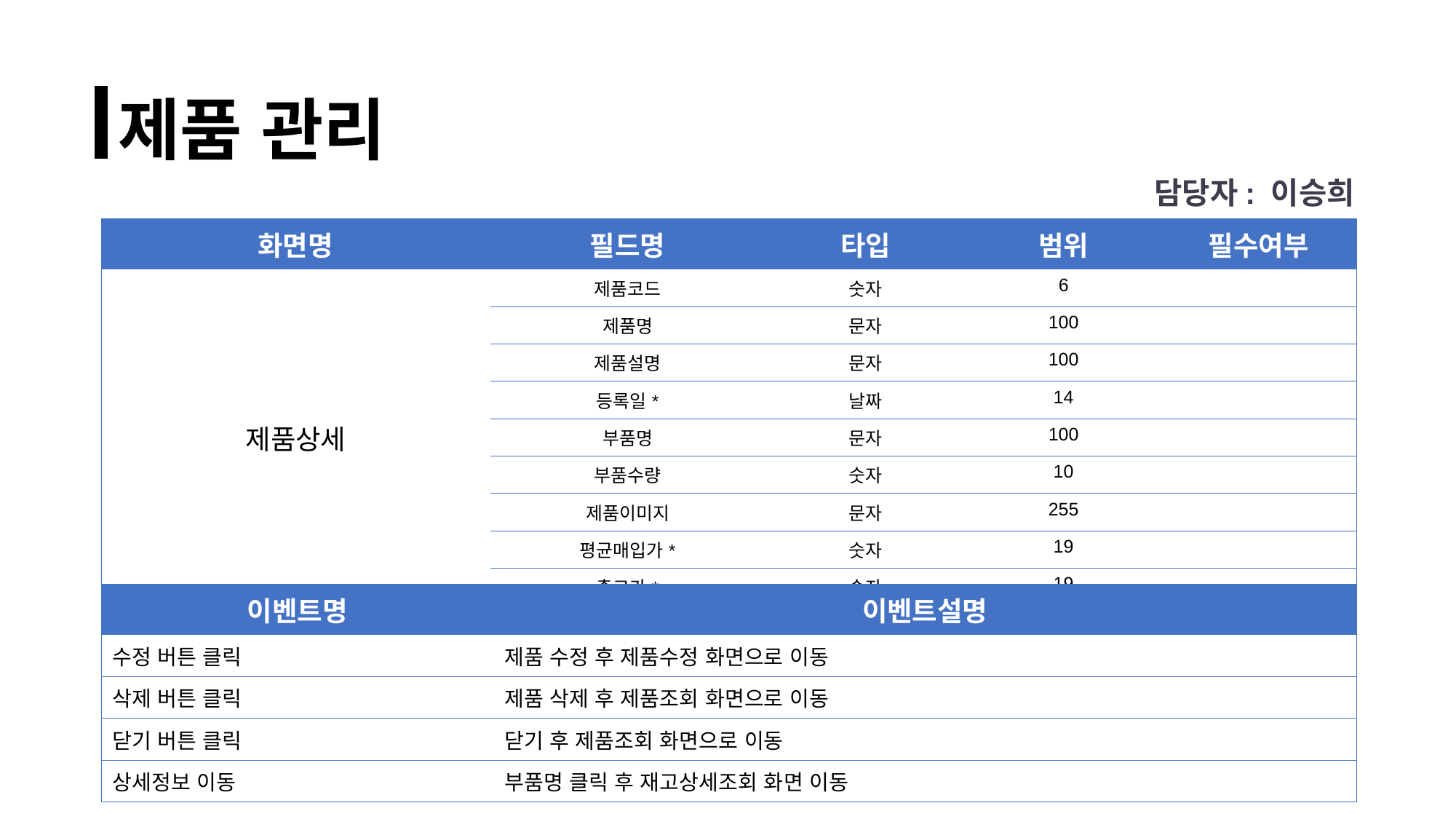

제품 관리

담당자: 이승희
| 화면명 | 필드명 | 타입 | 범위 | 필수여부 |
| --- | --- | --- | --- | --- |
| 제품상세 | 제품코드 | 숫자 | 6 |  |
|  | 제품명 | 문자 | 100 |  |
|  | 제품설명 | 문자 | 100 |  |
|  | 등록일\* | 날짜 | 14 |  |
|  | 부품명 | 문자 | 100 |  |
|  | 부품수량 | 숫자 | 10 |  |
|  | 제품이미지 | 문자 | 255 |  |
|  | 평균매입가\* | 숫자 | 19 |  |
|  | 출고가\* | 숫자 | 19 |  |
| 이벤트명 | 이벤트설명 |
| --- | --- |
| 수정 버튼 클릭 | 제품 수정 후 제품수정 화면으로 이동 |
| 삭제 버튼 클릭 | 제품 삭제 후 제품조회 화면으로 이동 |
| 닫기 버튼 클릭 | 닫기 후 제품조회 화면으로 이동 |
| 상세정보 이동 | 부품명 클릭 후 재고상세조회 화면 이동 |